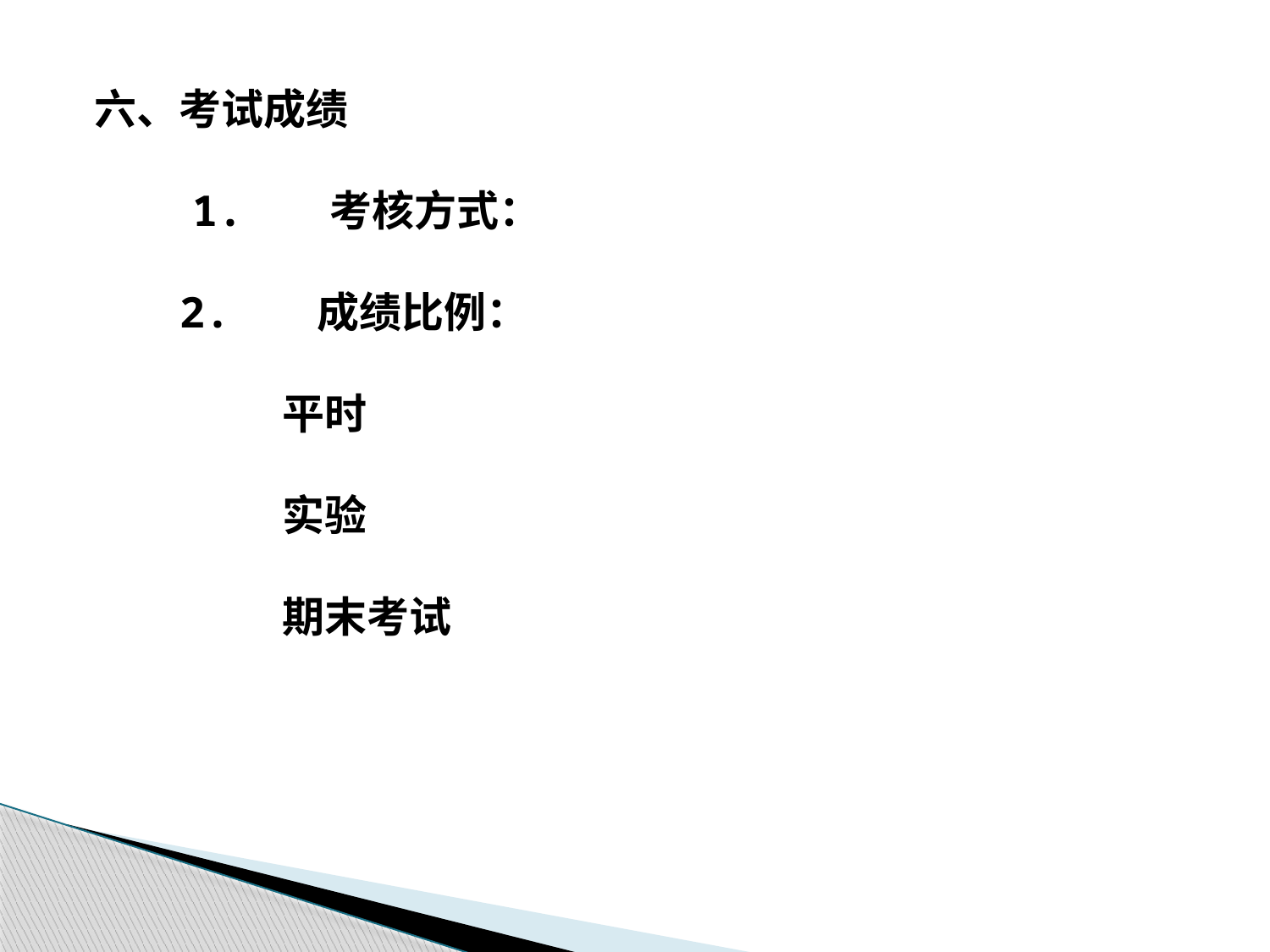

六、考试成绩

     1.   考核方式：

  2.   成绩比例：

               平时

               实验

               期末考试